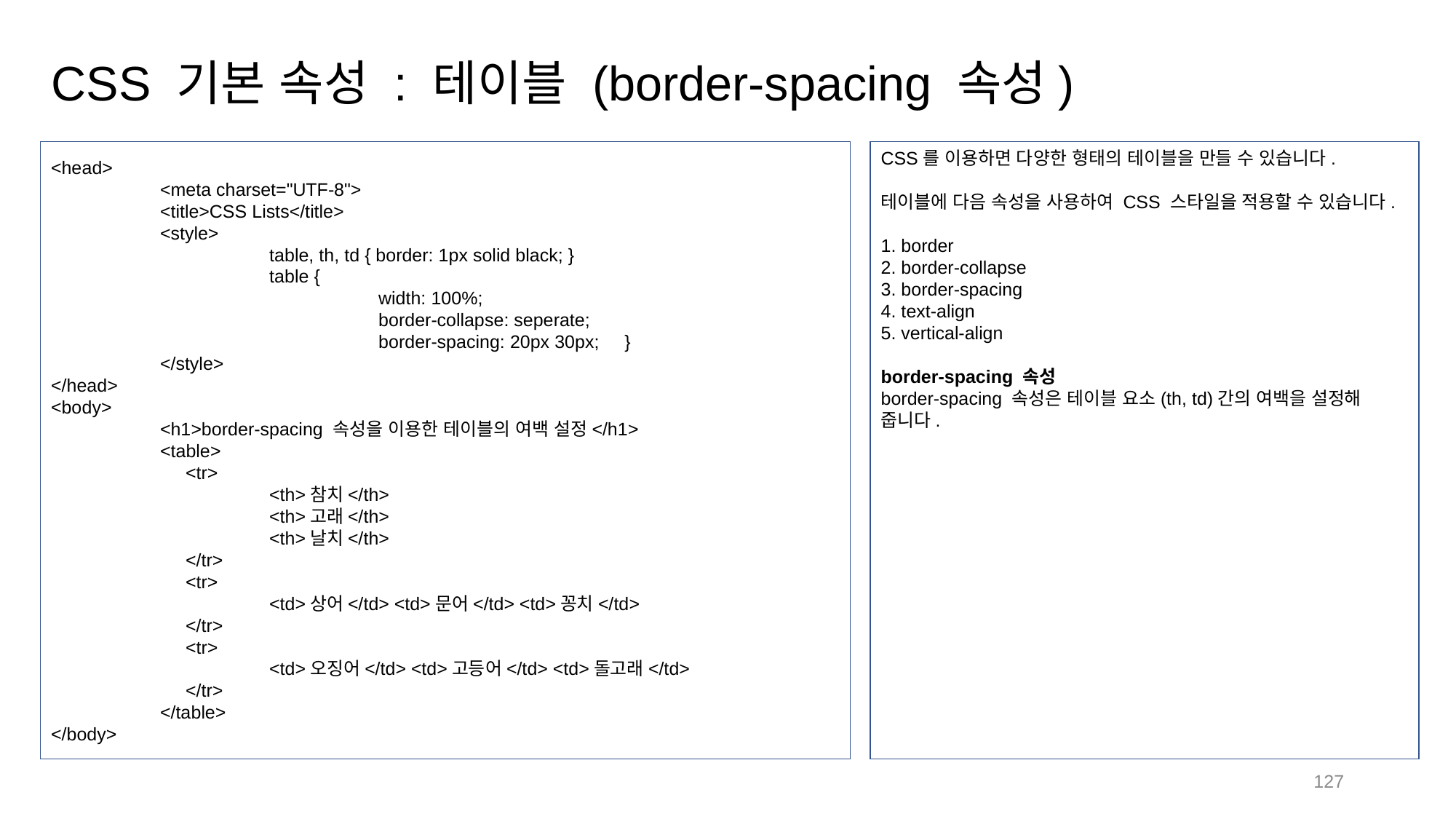

# CSS 기본 속성 : 테이블 (border-spacing 속성)
<head>
	<meta charset="UTF-8">
	<title>CSS Lists</title>
	<style>
		table, th, td { border: 1px solid black; }
		table {
			width: 100%;
			border-collapse: seperate;
			border-spacing: 20px 30px;     }
	</style>
</head>
<body>
	<h1>border-spacing 속성을 이용한 테이블의 여백 설정</h1>
	<table>
	     <tr>
		<th>참치</th>
		<th>고래</th>
		<th>날치</th>
	     </tr>
	     <tr>
		<td>상어</td> <td>문어</td> <td>꽁치</td>
	     </tr>
	     <tr>
		<td>오징어</td> <td>고등어</td> <td>돌고래</td>
	     </tr>
	</table>
</body>
CSS를 이용하면 다양한 형태의 테이블을 만들 수 있습니다.

테이블에 다음 속성을 사용하여 CSS 스타일을 적용할 수 있습니다.

1. border
2. border-collapse
3. border-spacing
4. text-align
5. vertical-align

border-spacing 속성
border-spacing 속성은 테이블 요소(th, td)간의 여백을 설정해 줍니다.

127